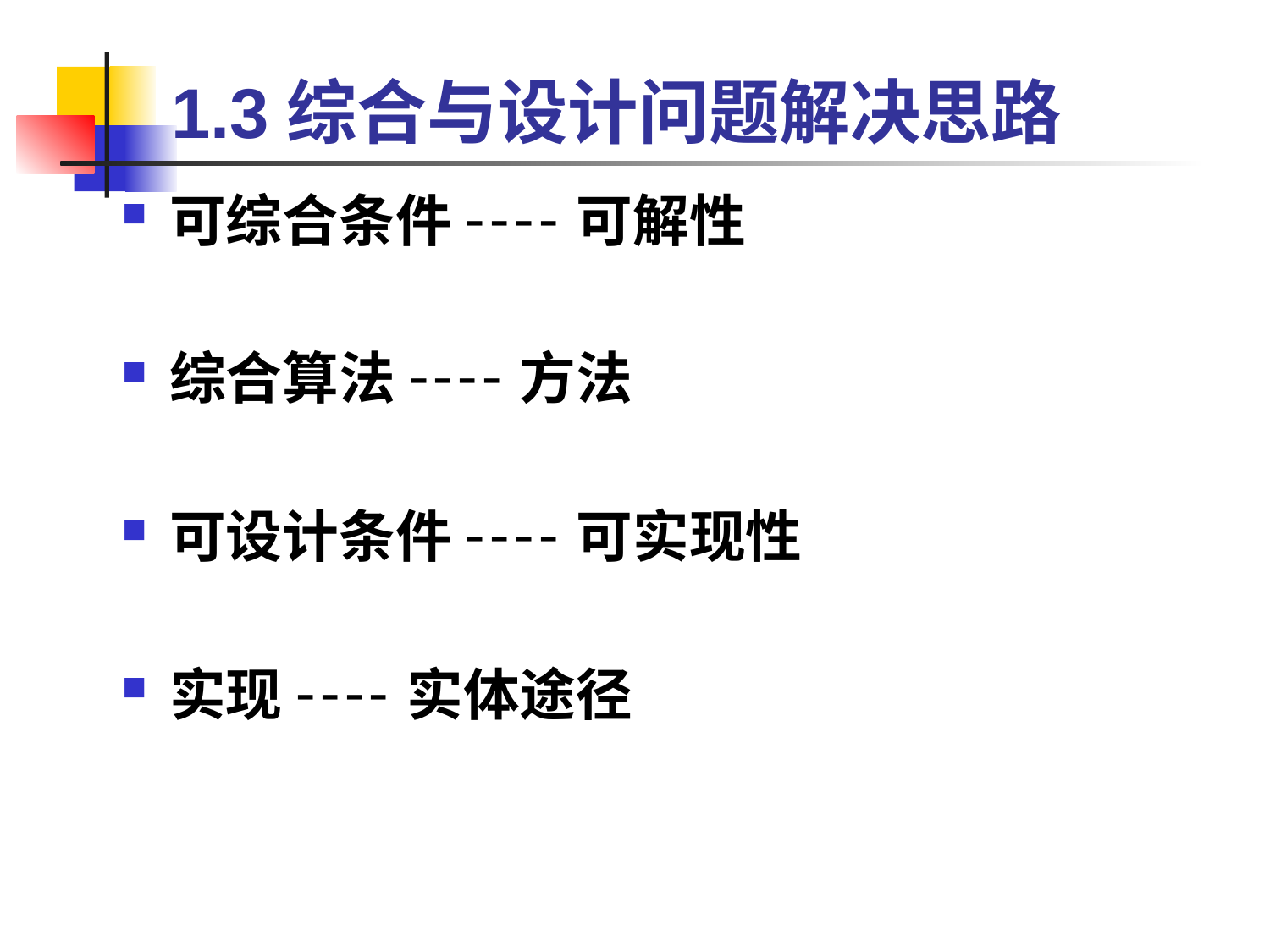

# 1.3综合与设计问题解决思路
可综合条件----可解性

综合算法----方法

可设计条件----可实现性

实现----实体途径